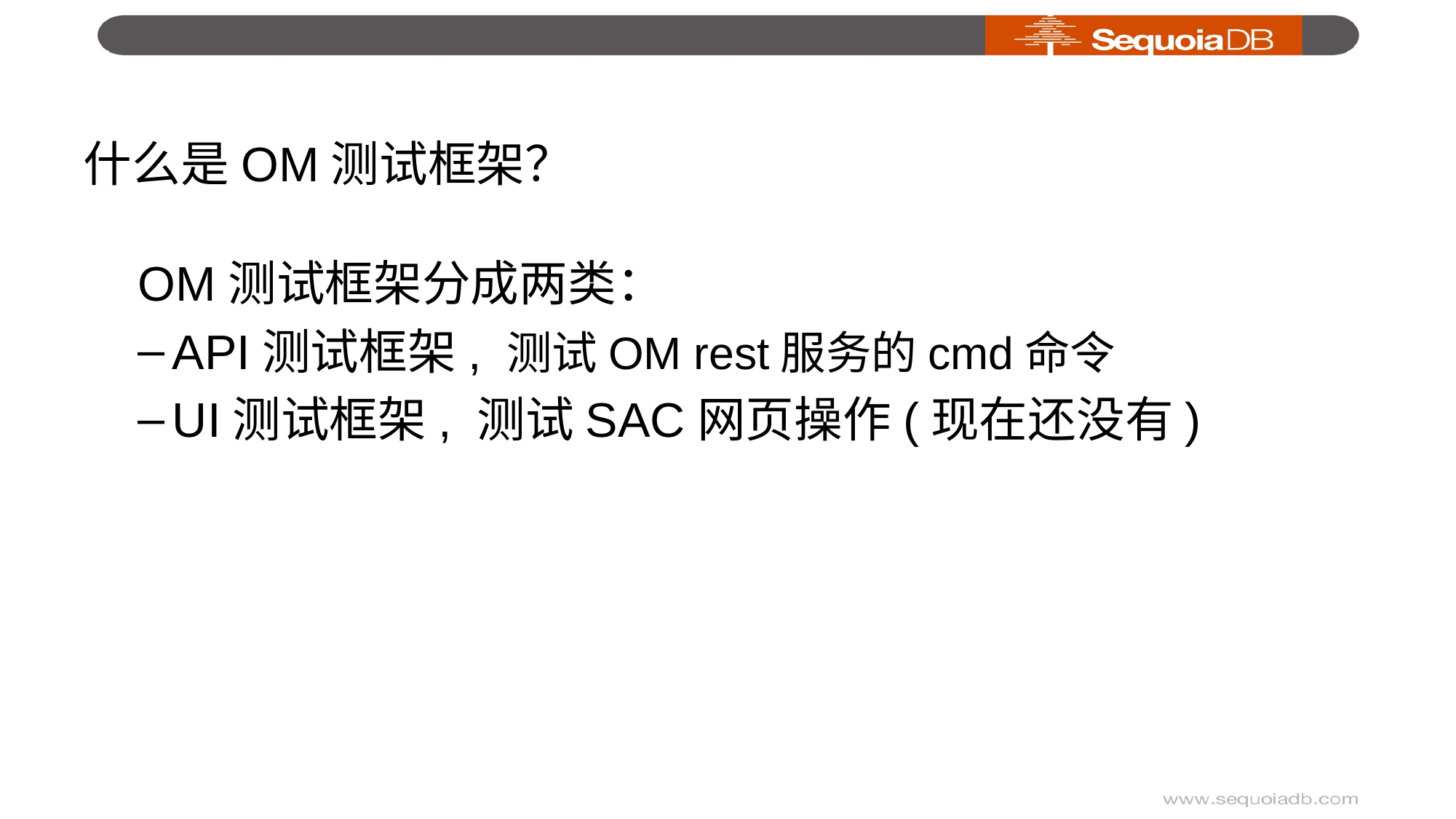

# 什么是OM测试框架？
OM测试框架分成两类：
API测试框架, 测试OM rest服务的cmd命令
UI测试框架, 测试SAC网页操作(现在还没有)